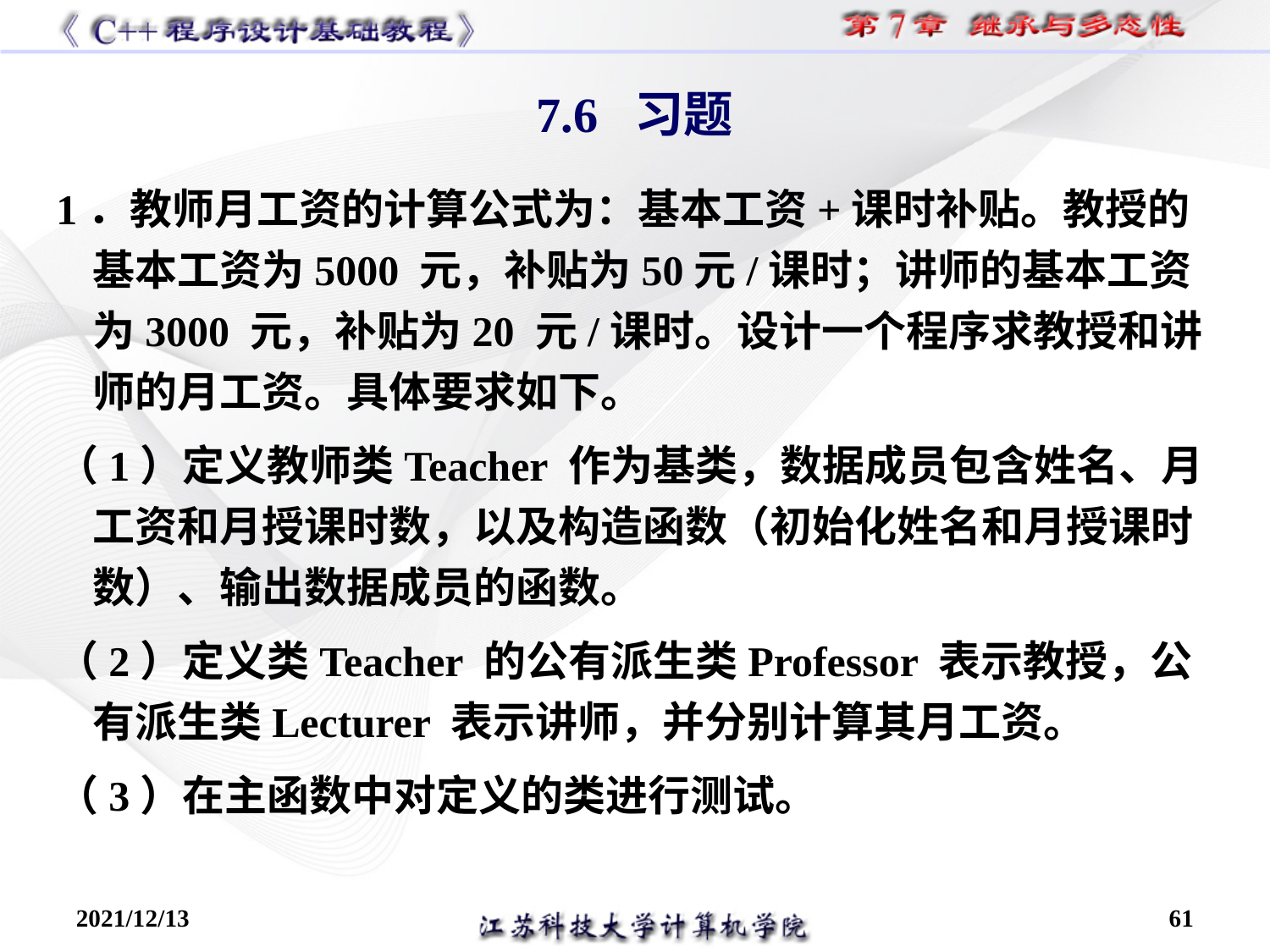

7.6  习题
1．教师月工资的计算公式为：基本工资+课时补贴。教授的基本工资为5000 元，补贴为50元/课时；讲师的基本工资为3000 元，补贴为20 元/课时。设计一个程序求教授和讲师的月工资。具体要求如下。
（1）定义教师类Teacher 作为基类，数据成员包含姓名、月工资和月授课时数，以及构造函数（初始化姓名和月授课时数）、输出数据成员的函数。
（2）定义类Teacher 的公有派生类Professor 表示教授，公有派生类Lecturer 表示讲师，并分别计算其月工资。
（3）在主函数中对定义的类进行测试。